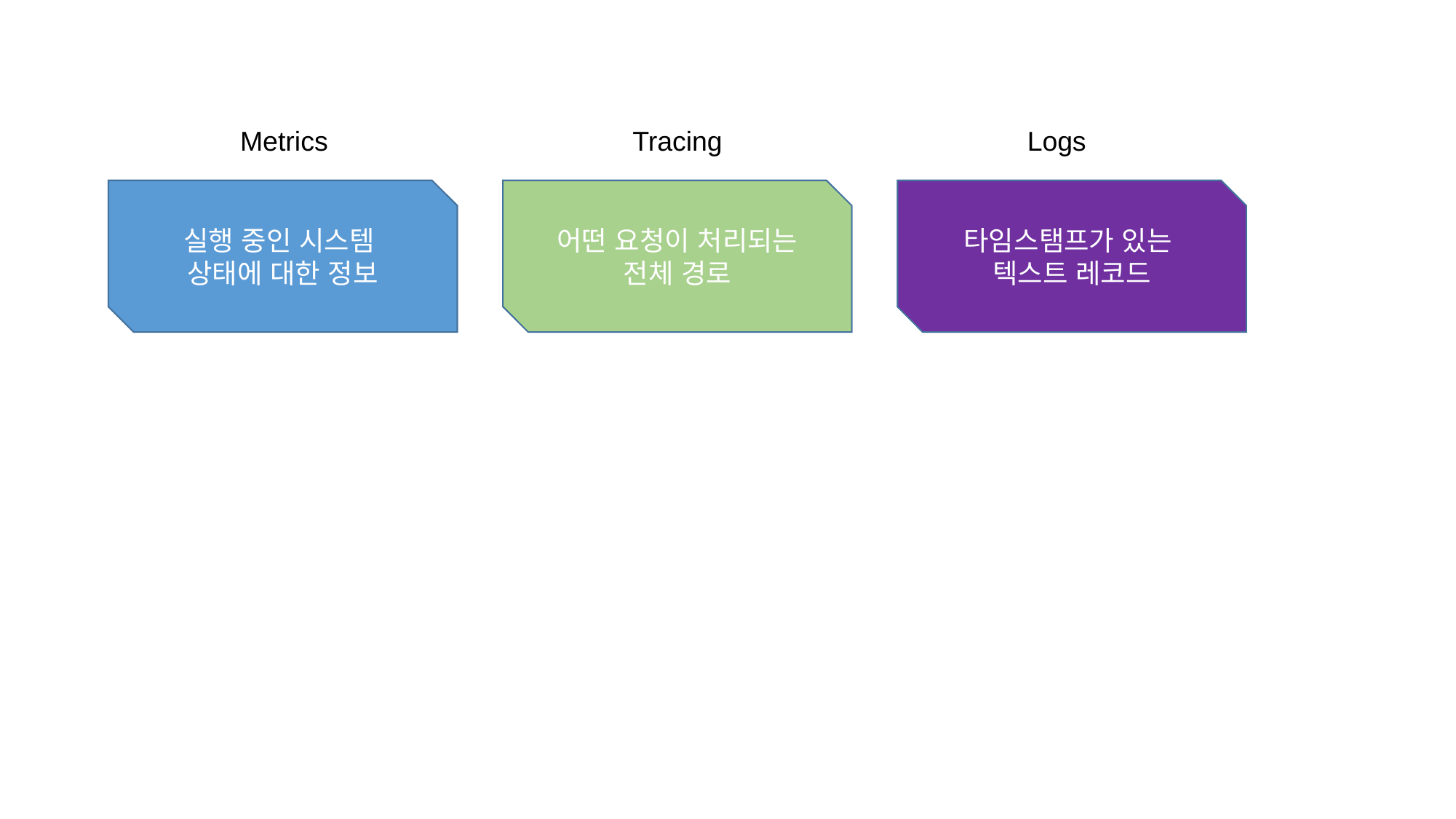

Metrics
Tracing
Logs
실행 중인 시스템
상태에 대한 정보
타임스탬프가 있는
텍스트 레코드
어떤 요청이 처리되는
전체 경로